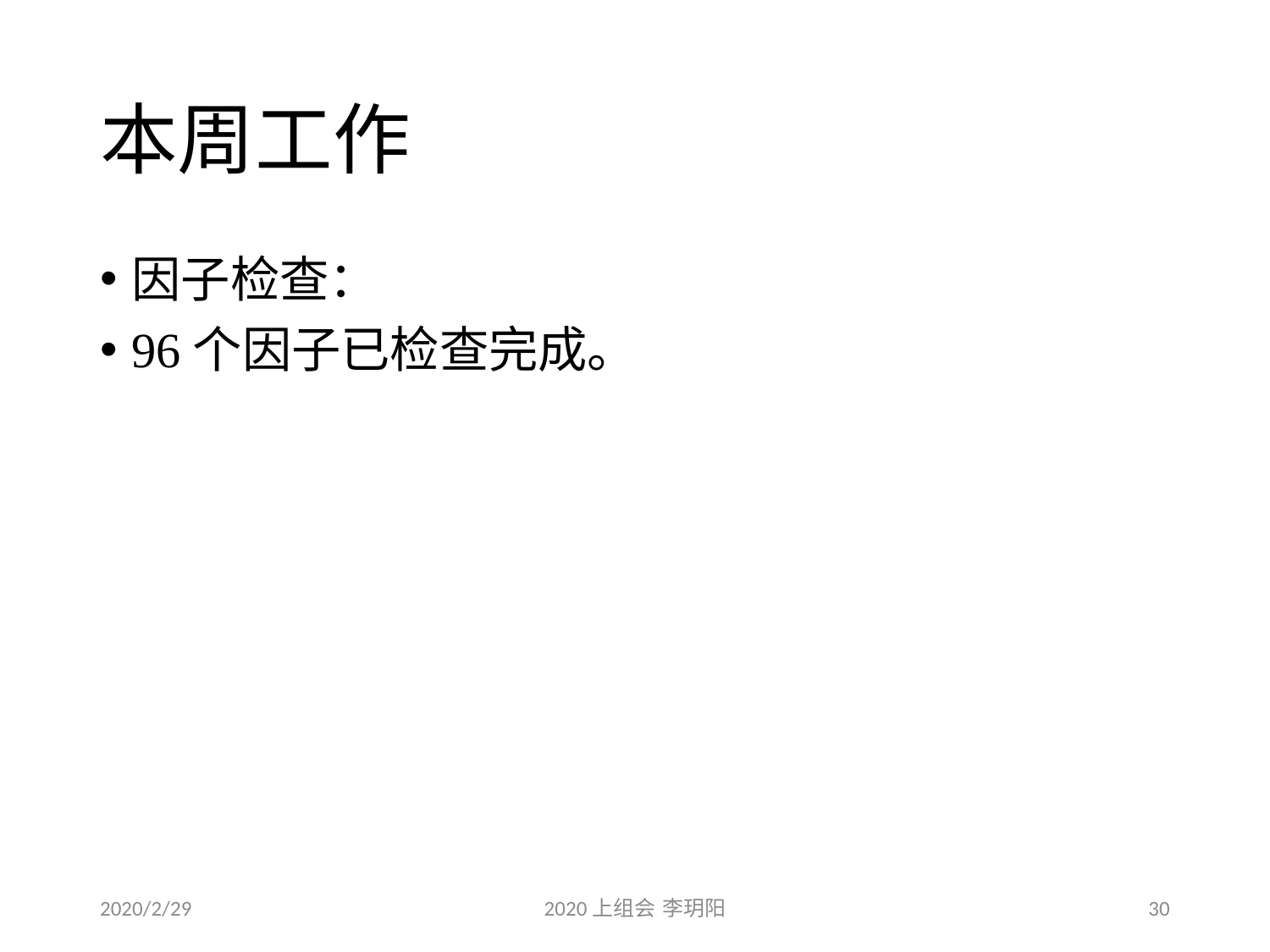

# 本周工作
因子检查：
96个因子已检查完成。
2020/2/29
2020上组会 李玥阳
30